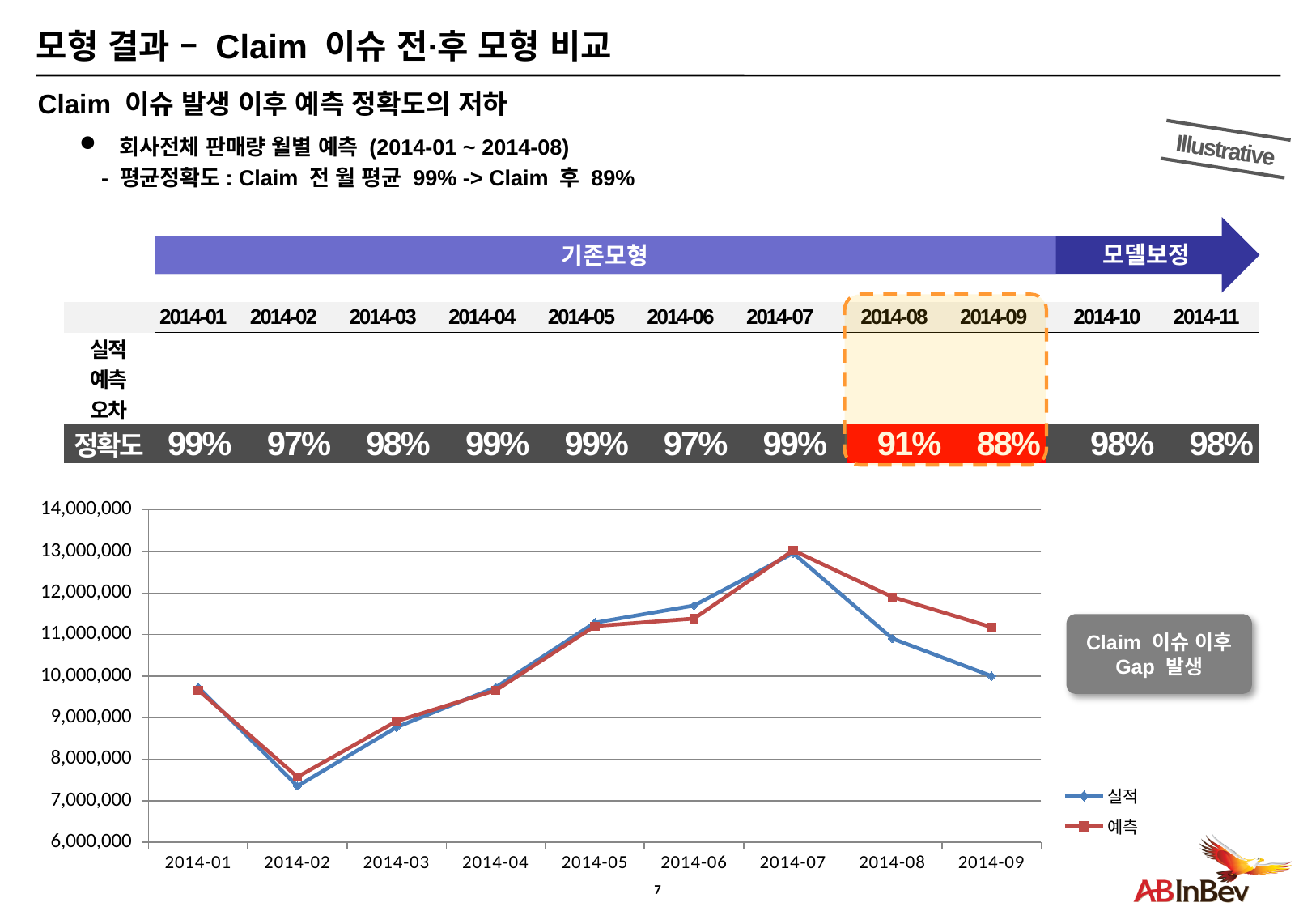

# 모형 결과 – Claim 이슈 전∙후 모형 비교
Claim 이슈 발생 이후 예측 정확도의 저하
Illustrative

 회사전체 판매량 월별 예측 (2014-01 ~ 2014-08)
    - 평균정확도: Claim 전 월 평균 99% -> Claim 후 89%

모델보정
기존모형

|  | 2014-01 | 2014-02 | 2014-03 | 2014-04 | 2014-05 | 2014-06 | 2014-07 |  | 2014-08 | 2014-09 |  | 2014-10 | 2014-11 |
| --- | --- | --- | --- | --- | --- | --- | --- | --- | --- | --- | --- | --- | --- |
| 실적 |  |  |  |  |  |  |  |  |  |  |  |  |  |
| 예측 |  |  |  |  |  |  |  |  |  |  |  |  |  |
| 오차 |  |  |  |  |  |  |  |  |  |  |  |  |  |
| 정확도 | 99% | 97% | 98% | 99% | 99% | 97% | 99% |  | 91% | 88% |  | 98% | 98% |

### Chart

| Category | 실적 | 예측 |
|---|---|---|
| 41670 | 9730052.322 | 9662670.194459666 |
| 41698 | 7352873.586000001 | 7573570.217873359 |
| 41729 | 8768948.908000002 | 8914452.880443167 |
| 41759 | 9728641.719999975 | 9657422.064053515 |
| 41790 | 11285750.761 | 11202568.136424938 |
| 41820 | 11698982.173 | 11384500.10436966 |
| 41851 | 12959034.185999999 | 13026001.910089448 |
| 41881 | 10904275.559 | 11904160.77640937 |
| 41912 | 10001048.844000002 | 11177329.357775684 |
Claim 이슈 이후
Gap 발생